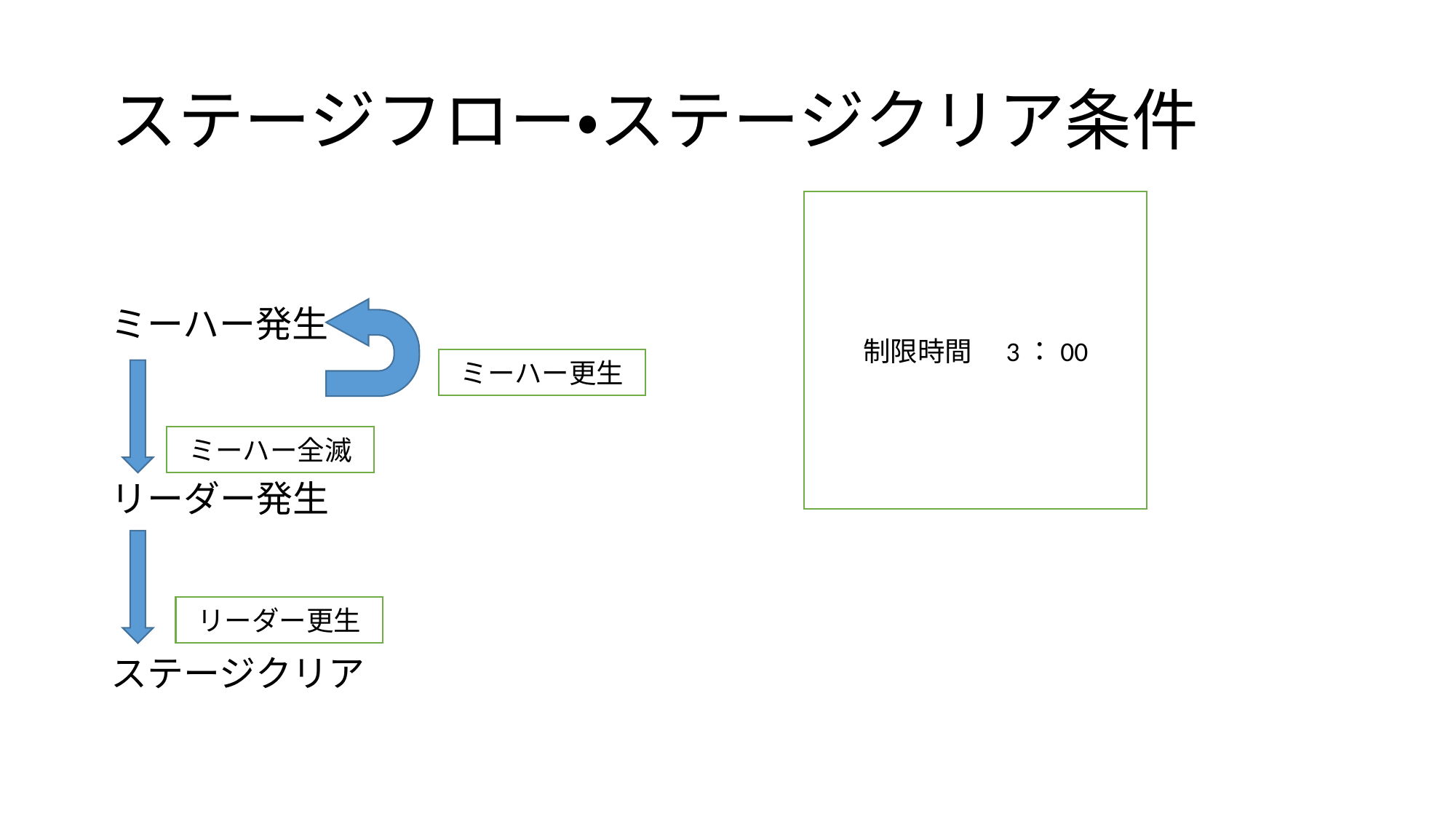

# ステージフロー・ステージクリア条件
制限時間　3：00
ミーハー発生

リーダー発生

ステージクリア

ミーハー更生

ミーハー全滅

リーダー更生